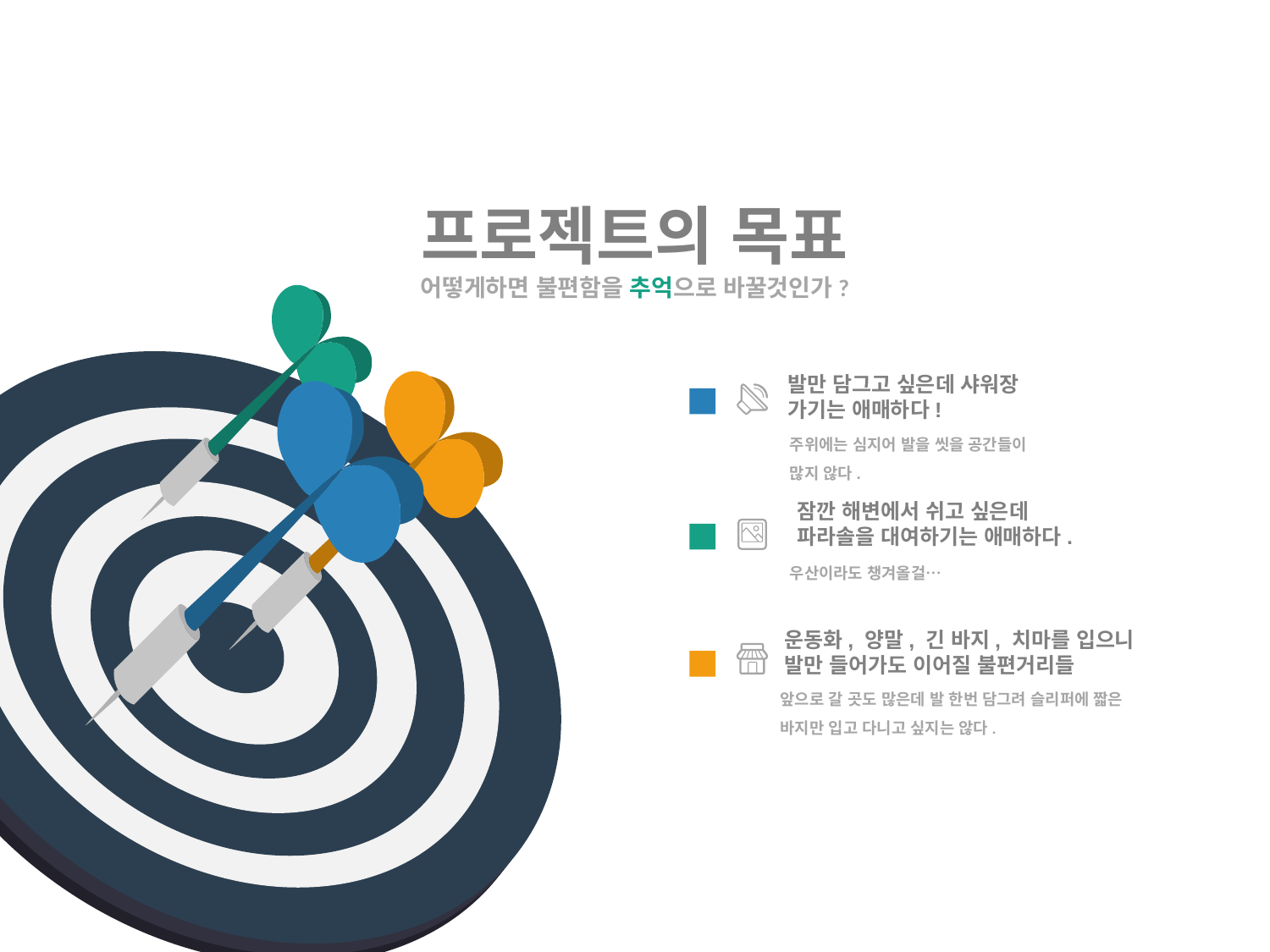

프로젝트의 목표
어떻게하면 불편함을 추억으로 바꿀것인가?

발만 담그고 싶은데 샤워장 가기는 애매하다!

주위에는 심지어 발을 씻을 공간들이
많지 않다.
잠깐 해변에서 쉬고 싶은데
파라솔을 대여하기는 애매하다.

우산이라도 챙겨올걸…
운동화, 양말, 긴 바지, 치마를 입으니
발만 들어가도 이어질 불편거리들

앞으로 갈 곳도 많은데 발 한번 담그려 슬리퍼에 짧은 바지만 입고 다니고 싶지는 않다.